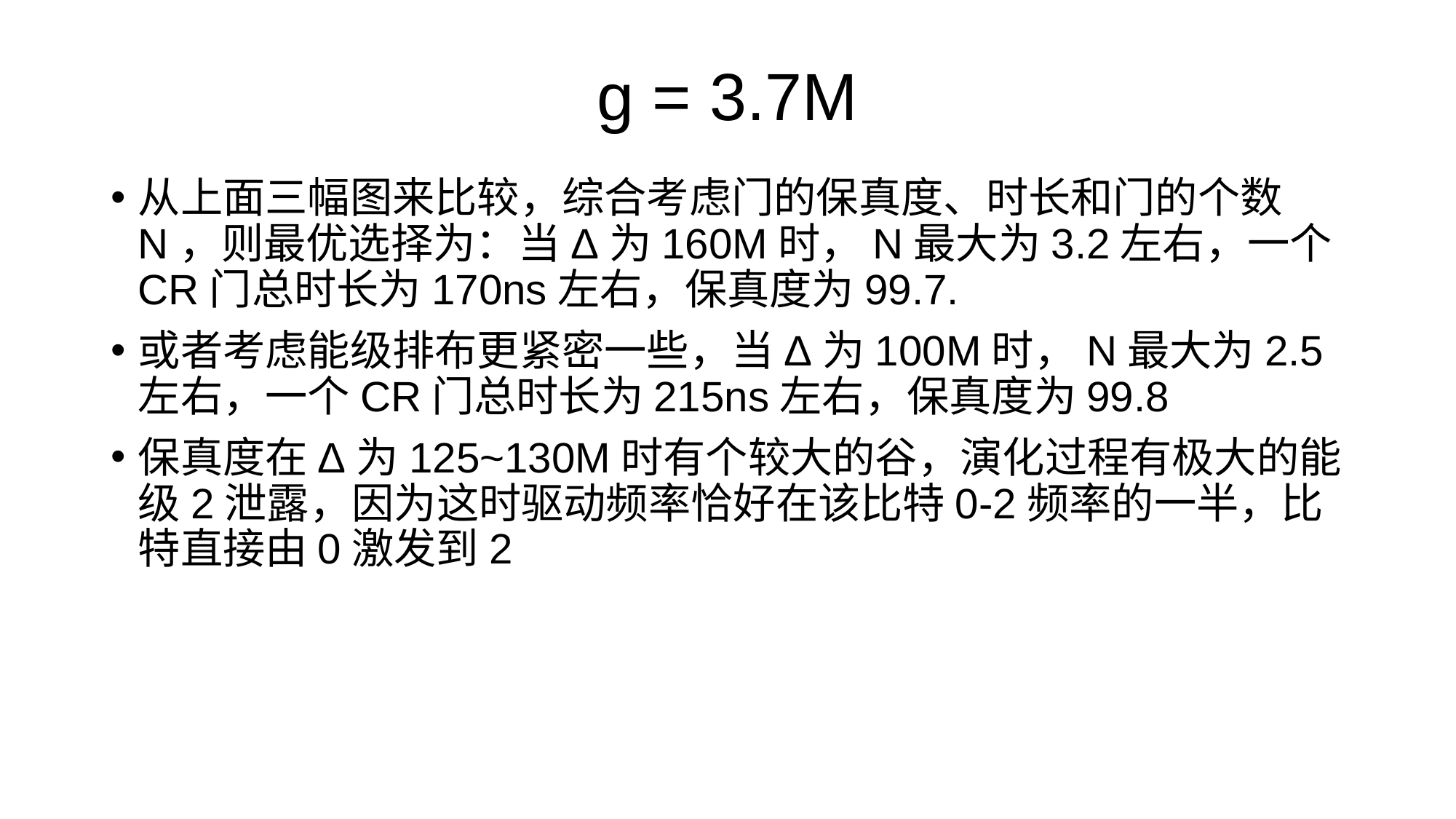

# g = 3.7M
从上面三幅图来比较，综合考虑门的保真度、时长和门的个数N，则最优选择为：当Δ为160M时，N最大为3.2左右，一个CR门总时长为170ns左右，保真度为99.7.
或者考虑能级排布更紧密一些，当Δ为100M时，N最大为2.5左右，一个CR门总时长为215ns左右，保真度为99.8
保真度在Δ为125~130M时有个较大的谷，演化过程有极大的能级2泄露，因为这时驱动频率恰好在该比特0-2频率的一半，比特直接由0激发到2